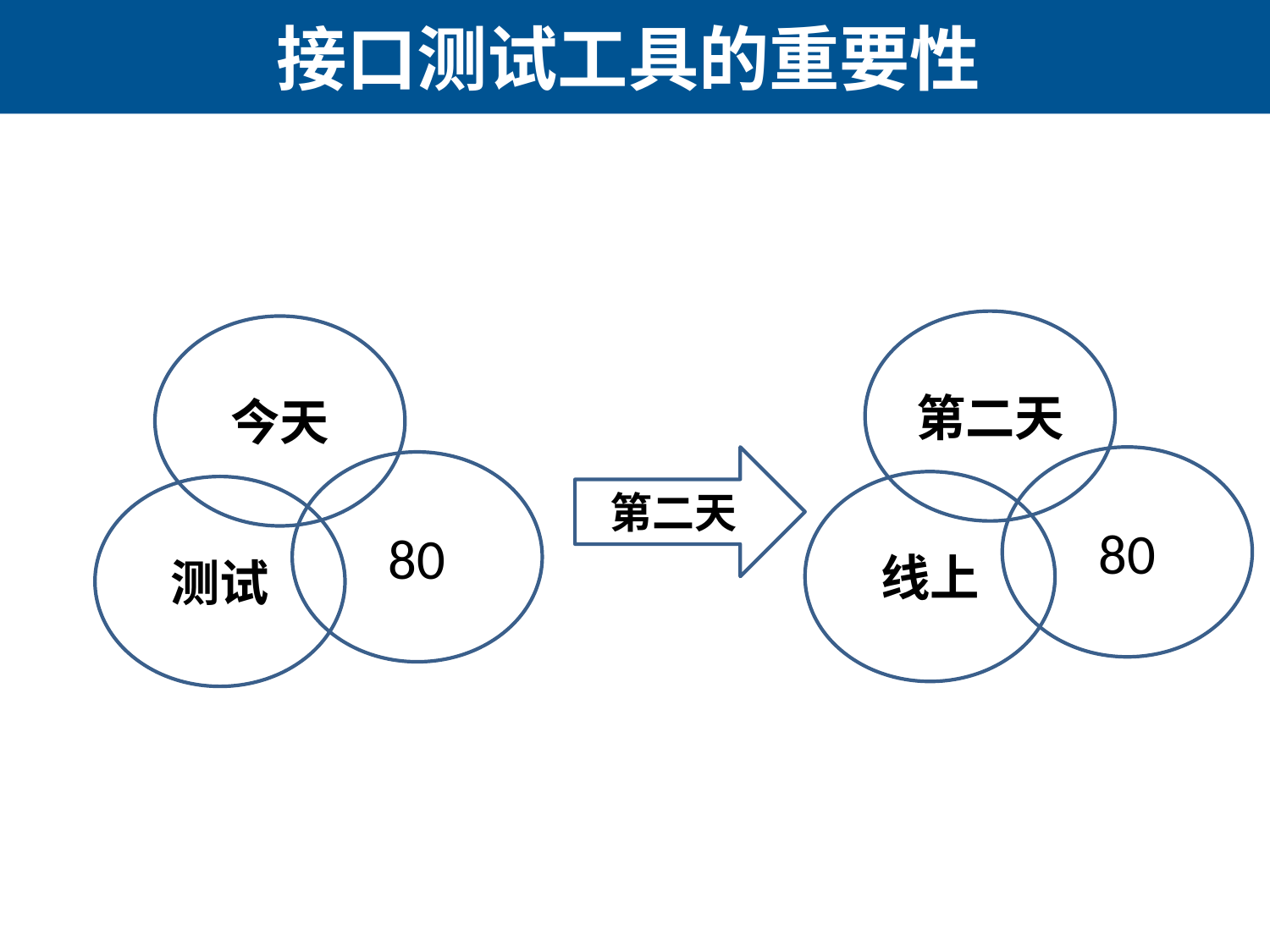

# 接口测试工具的重要性
第二天
今天
第二天
80
80
线上
测试